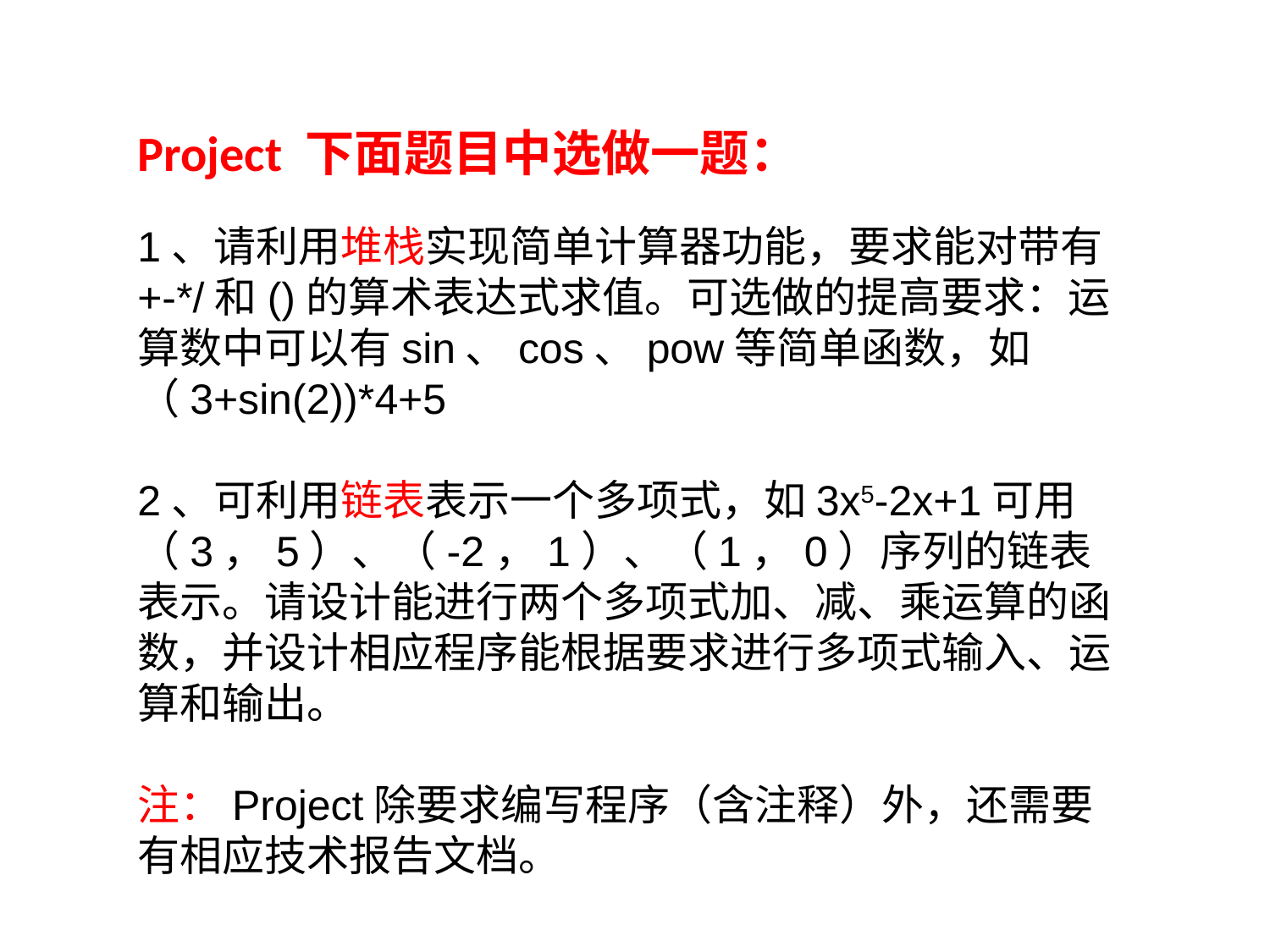

Project 下面题目中选做一题：

1、请利用堆栈实现简单计算器功能，要求能对带有+-*/和()的算术表达式求值。可选做的提高要求：运算数中可以有sin、cos、pow等简单函数，如（3+sin(2))*4+5

2、可利用链表表示一个多项式，如3x5-2x+1可用  （3，5）、（-2，1）、（1，0）序列的链表表示。请设计能进行两个多项式加、减、乘运算的函数，并设计相应程序能根据要求进行多项式输入、运算和输出。

注：Project除要求编写程序（含注释）外，还需要有相应技术报告文档。